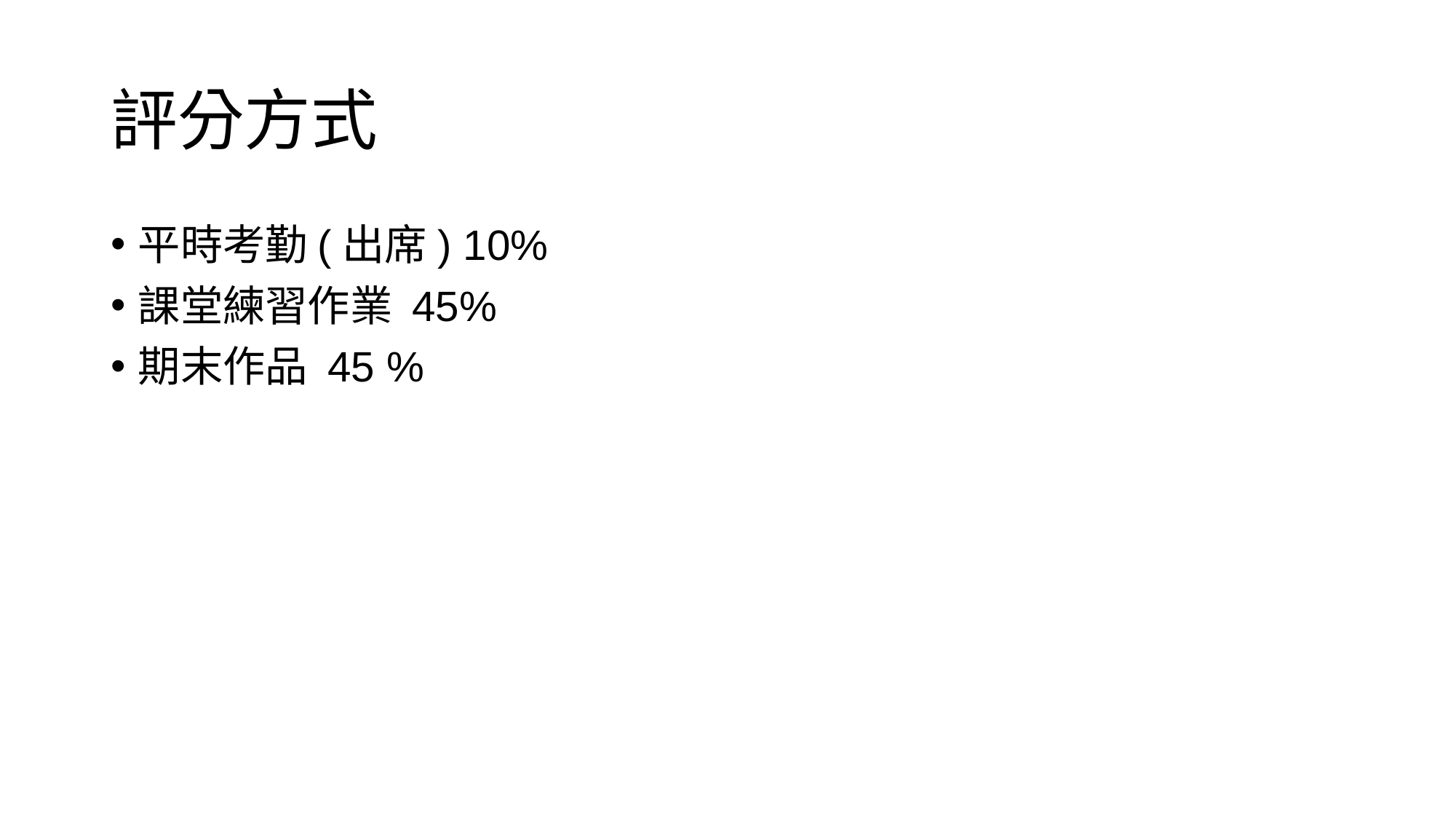

# 評分方式
平時考勤(出席) 10%
課堂練習作業 45%
期末作品 45 %